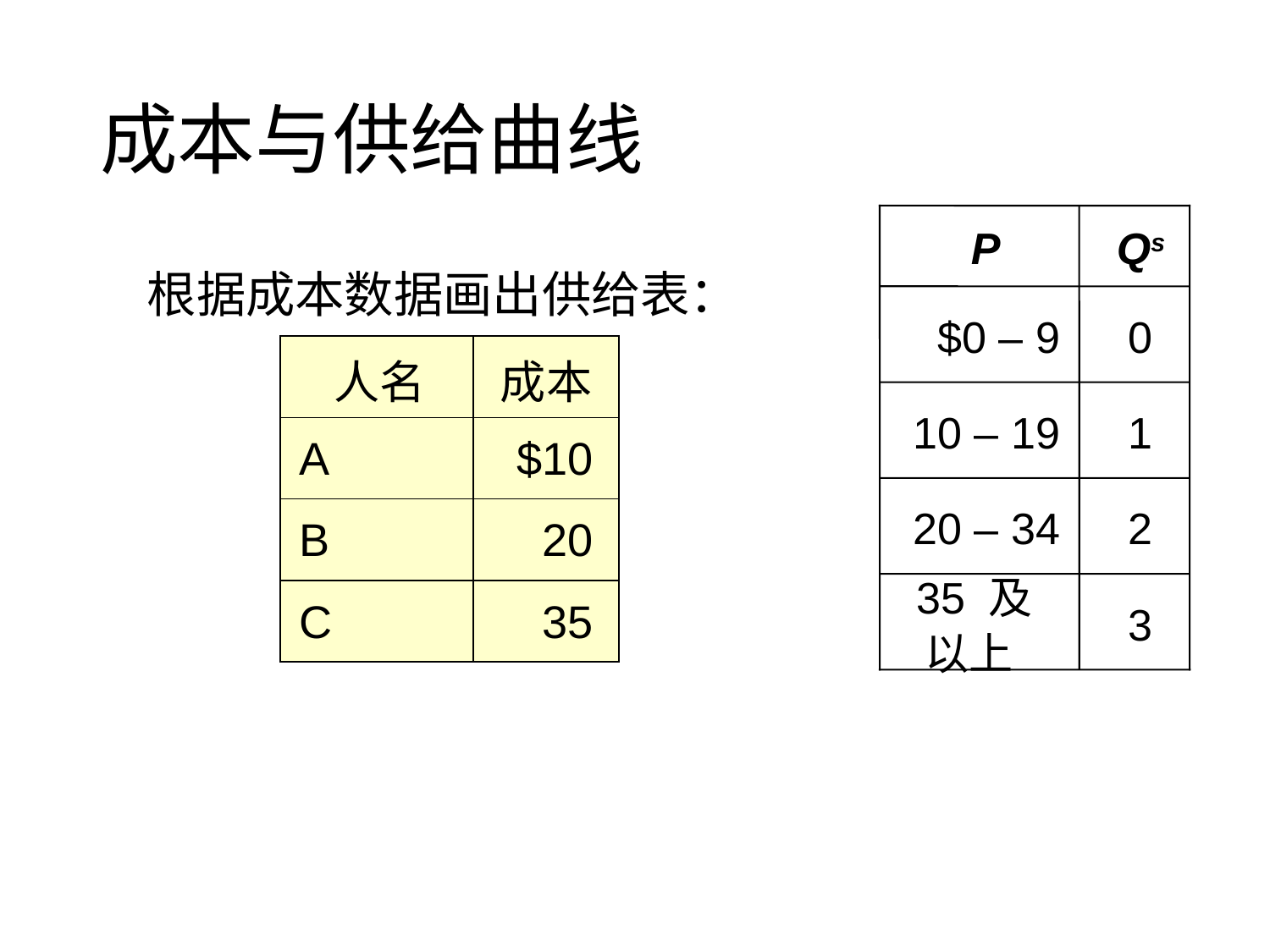

# 成本与供给曲线
P

Qs

根据成本数据画出供给表：
$0 – 9

0
| 人名 | 成本 |
| --- | --- |
| A | $10 |
| B | 20 |
| C | 35 |
10 – 19

1
20 – 34

2

3
 35 及以上